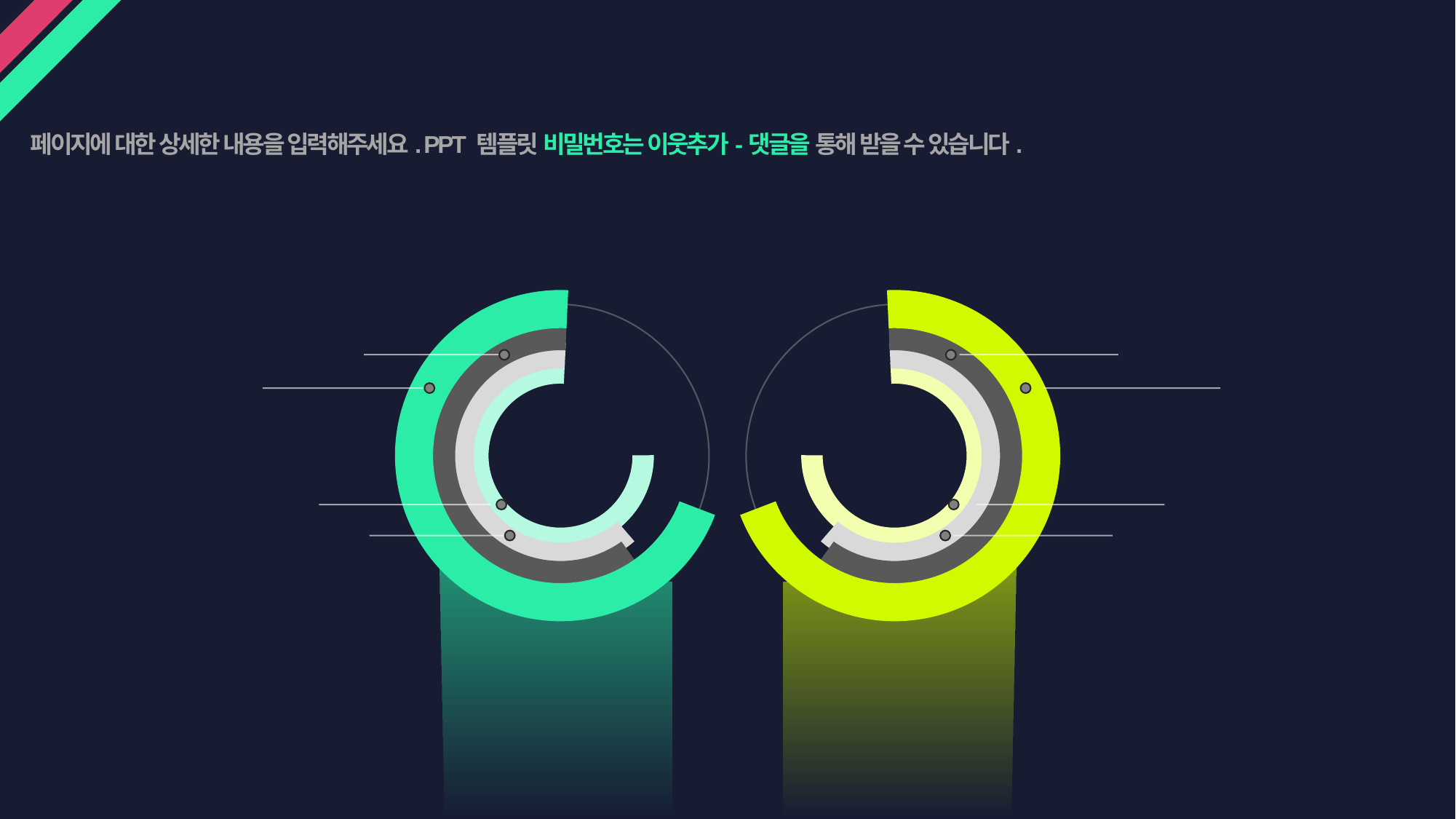

페이지 제목 입력
페이지에 대한 상세한 내용을 입력해주세요. PPT 템플릿 비밀번호는 이웃추가-댓글을 통해 받을 수 있습니다.

키워드1
키워드1

키워드2
키워드2

키워드3
키워드3

키워드4
키워드4